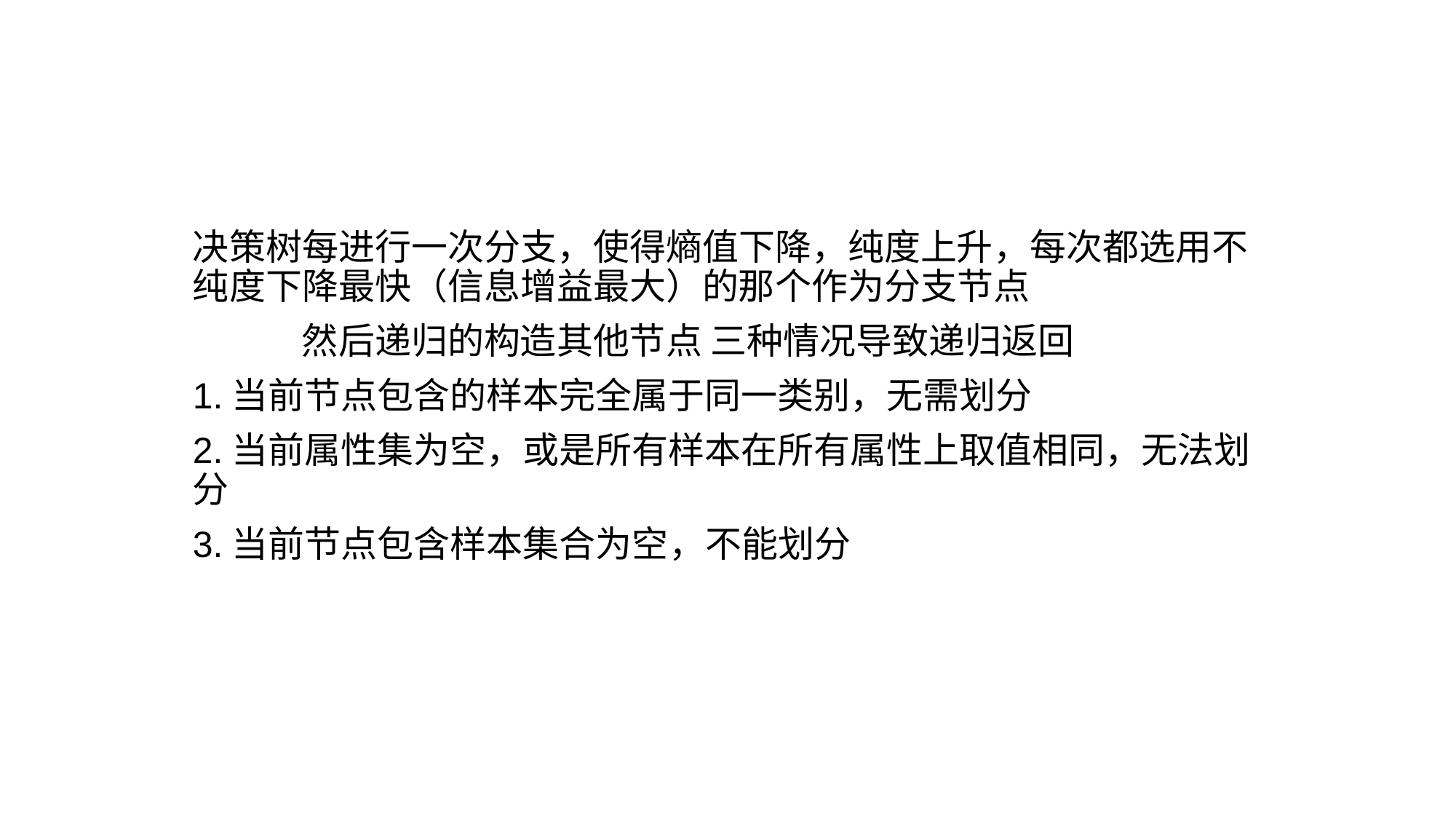

决策树每进行一次分支，使得熵值下降，纯度上升，每次都选用不纯度下降最快（信息增益最大）的那个作为分支节点
	然后递归的构造其他节点 三种情况导致递归返回
1.当前节点包含的样本完全属于同一类别，无需划分
2.当前属性集为空，或是所有样本在所有属性上取值相同，无法划分
3.当前节点包含样本集合为空，不能划分